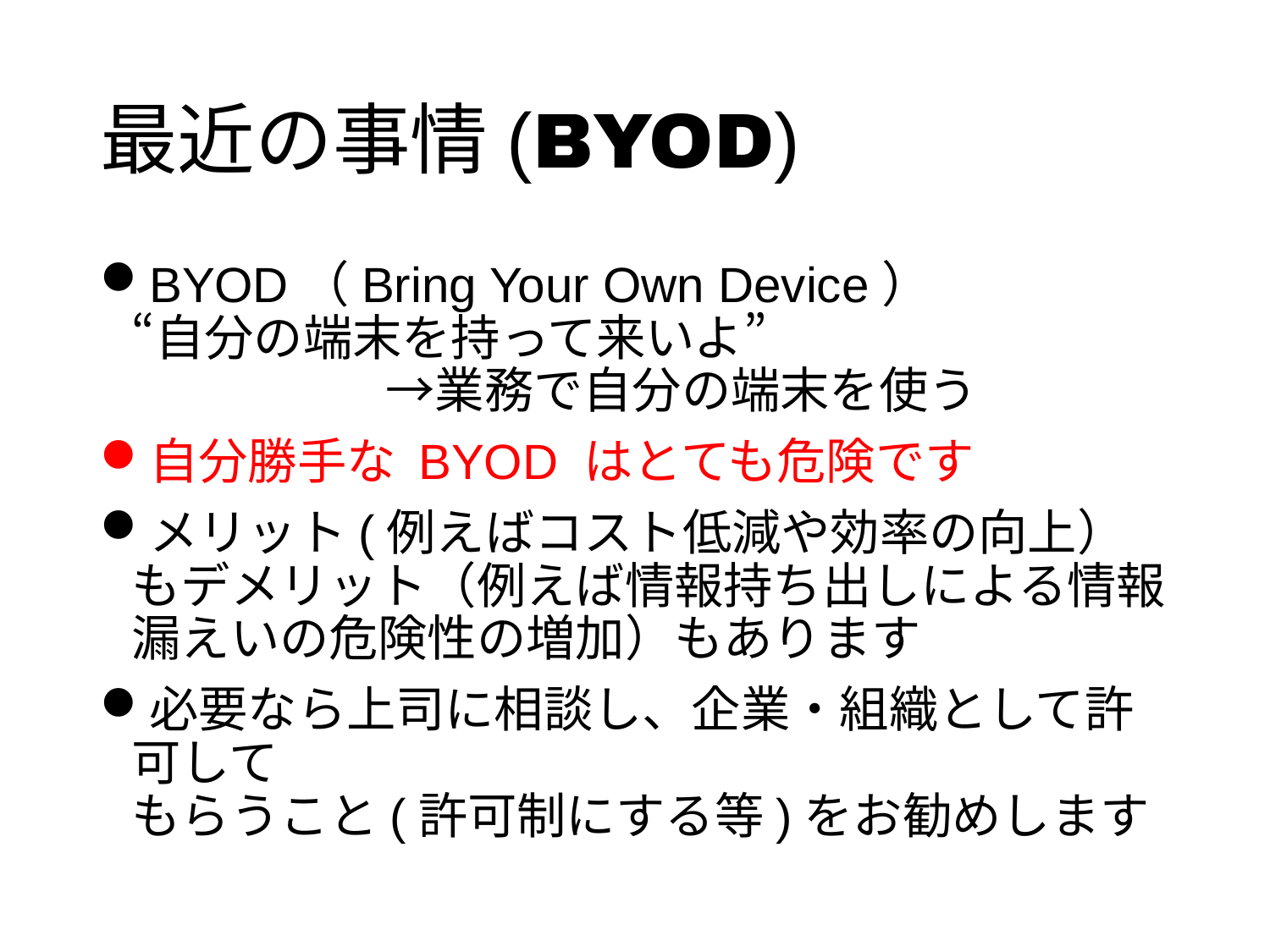

# 最近の事情(BYOD)
BYOD（Bring Your Own Device）
“自分の端末を持って来いよ”
		→業務で自分の端末を使う
自分勝手な BYOD はとても危険です
メリット(例えばコスト低減や効率の向上）もデメリット（例えば情報持ち出しによる情報漏えいの危険性の増加）もあります
必要なら上司に相談し、企業・組織として許可して
もらうこと(許可制にする等)をお勧めします